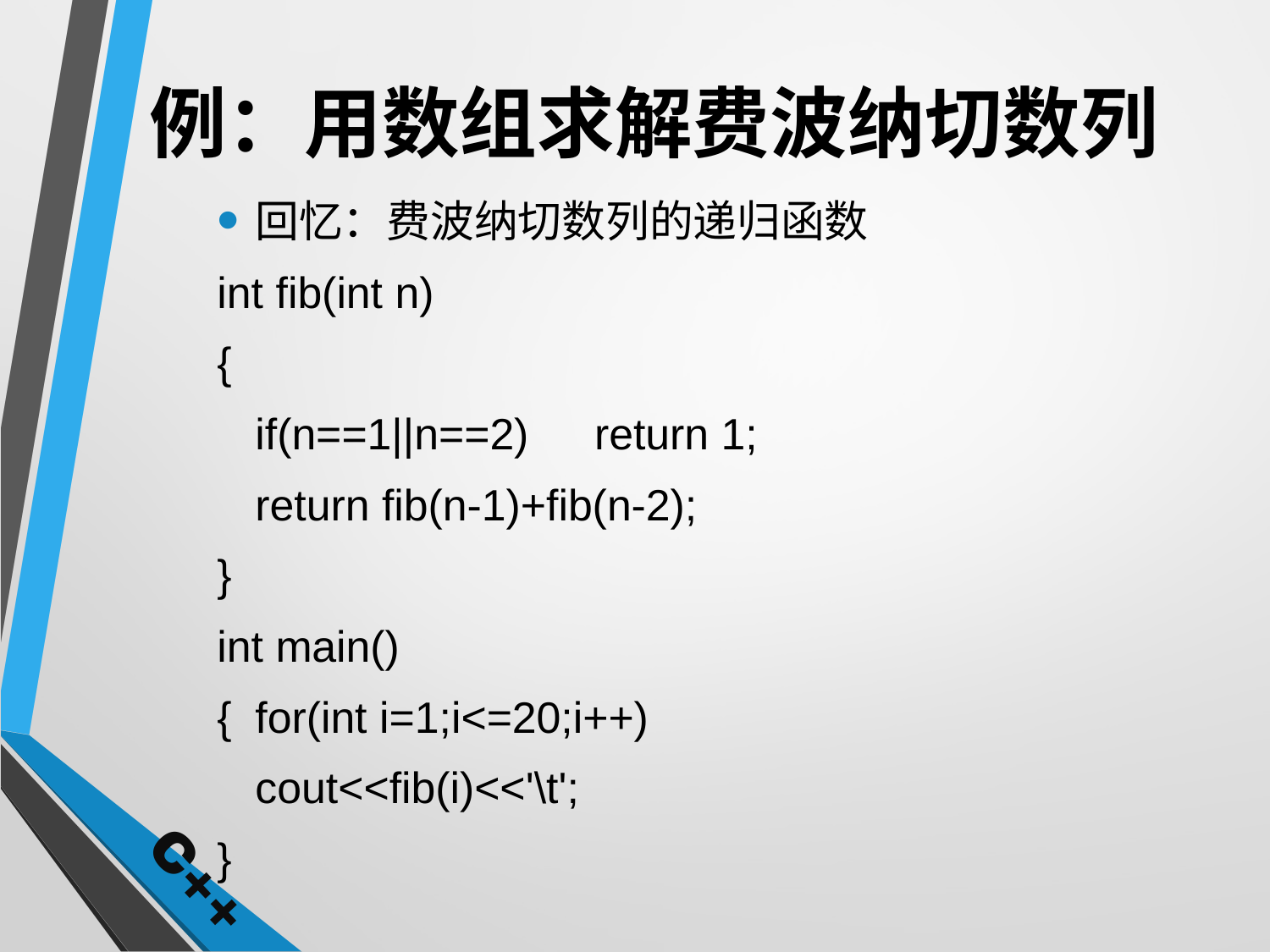

# 例：用数组求解费波纳切数列
回忆：费波纳切数列的递归函数
int fib(int n)
{
	if(n==1||n==2)		return 1;
	return fib(n-1)+fib(n-2);
}
int main()
{		for(int i=1;i<=20;i++)
		cout<<fib(i)<<'\t';
}